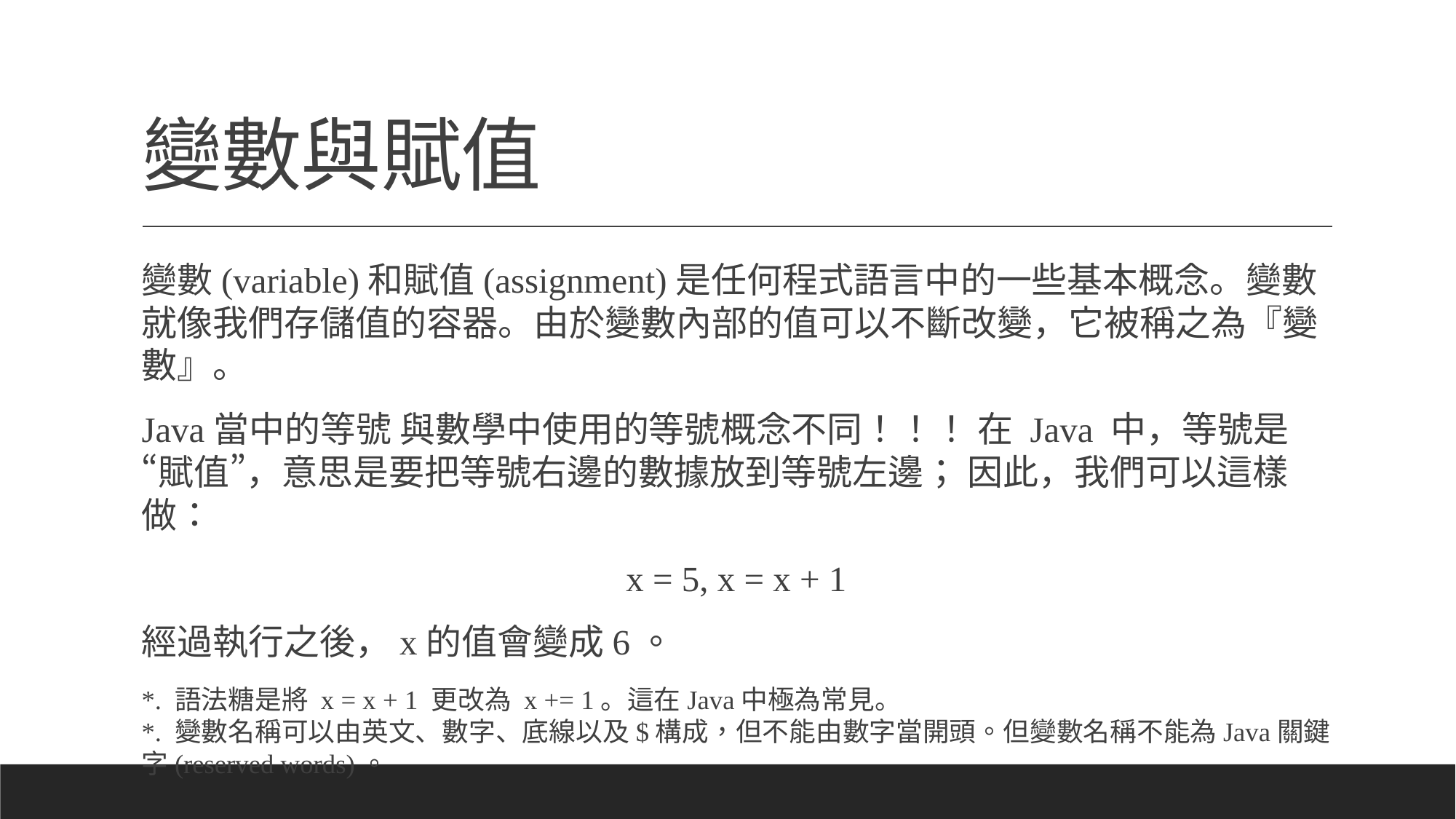

# 變數與賦值
變數(variable)和賦值(assignment)是任何程式語言中的一些基本概念。變數就像我們存儲值的容器。由於變數內部的值可以不斷改變，它被稱之為『變數』。
Java當中的等號 與數學中使用的等號概念不同！！！ 在 Java 中，等號是“賦值”，意思是要把等號右邊的數據放到等號左邊； 因此，我們可以這樣做：
x = 5, x = x + 1
經過執行之後，x的值會變成6。
*. 語法糖是將 x = x + 1 更改為 x += 1。這在Java中極為常見。
*. 變數名稱可以由英文、數字、底線以及$構成，但不能由數字當開頭。但變數名稱不能為Java關鍵字(reserved words)。